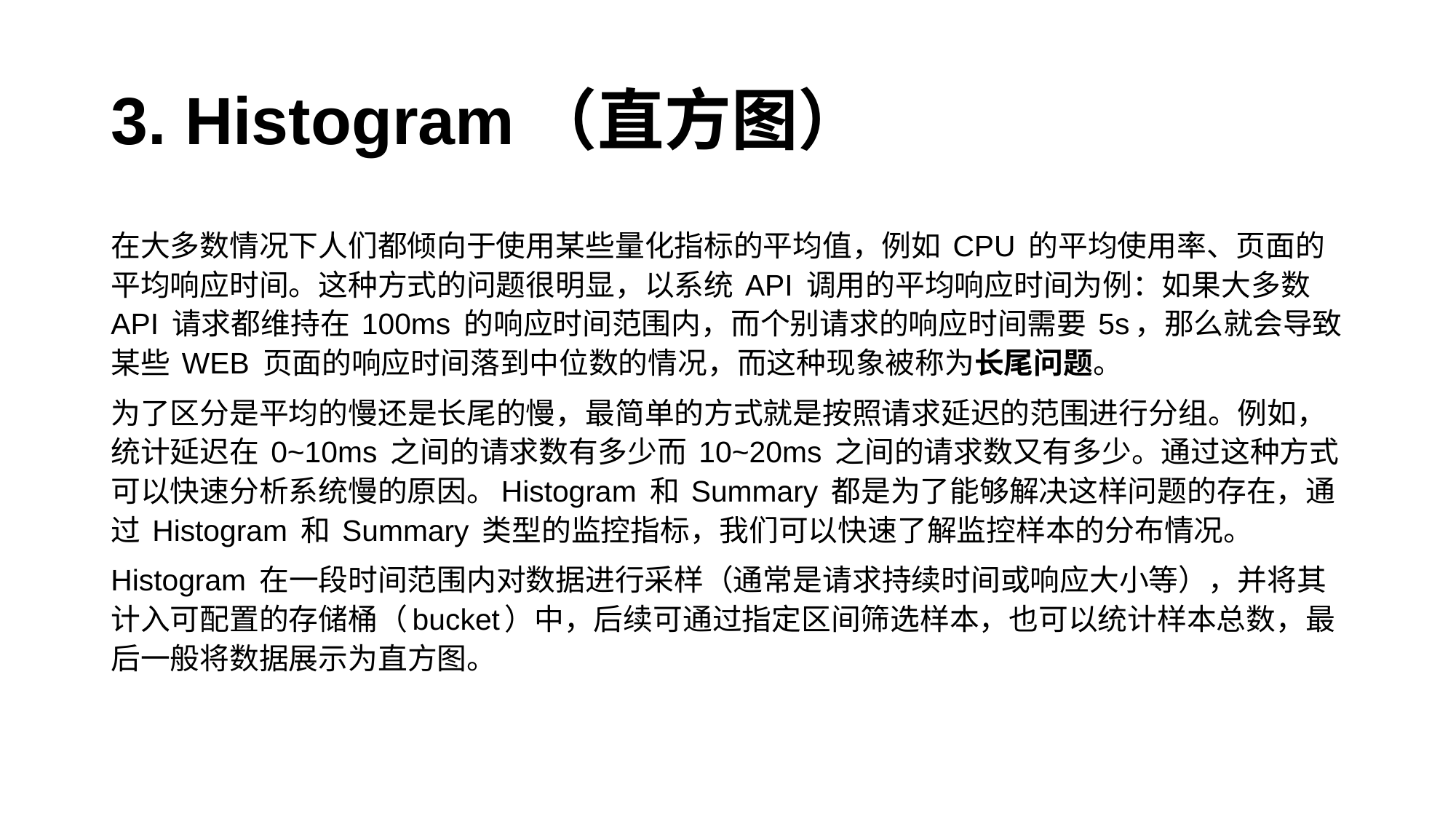

# 3. Histogram（直方图）
在大多数情况下人们都倾向于使用某些量化指标的平均值，例如 CPU 的平均使用率、页面的平均响应时间。这种方式的问题很明显，以系统 API 调用的平均响应时间为例：如果大多数 API 请求都维持在 100ms 的响应时间范围内，而个别请求的响应时间需要 5s，那么就会导致某些 WEB 页面的响应时间落到中位数的情况，而这种现象被称为长尾问题。
为了区分是平均的慢还是长尾的慢，最简单的方式就是按照请求延迟的范围进行分组。例如，统计延迟在 0~10ms 之间的请求数有多少而 10~20ms 之间的请求数又有多少。通过这种方式可以快速分析系统慢的原因。Histogram 和 Summary 都是为了能够解决这样问题的存在，通过 Histogram 和 Summary 类型的监控指标，我们可以快速了解监控样本的分布情况。
Histogram 在一段时间范围内对数据进行采样（通常是请求持续时间或响应大小等），并将其计入可配置的存储桶（bucket）中，后续可通过指定区间筛选样本，也可以统计样本总数，最后一般将数据展示为直方图。